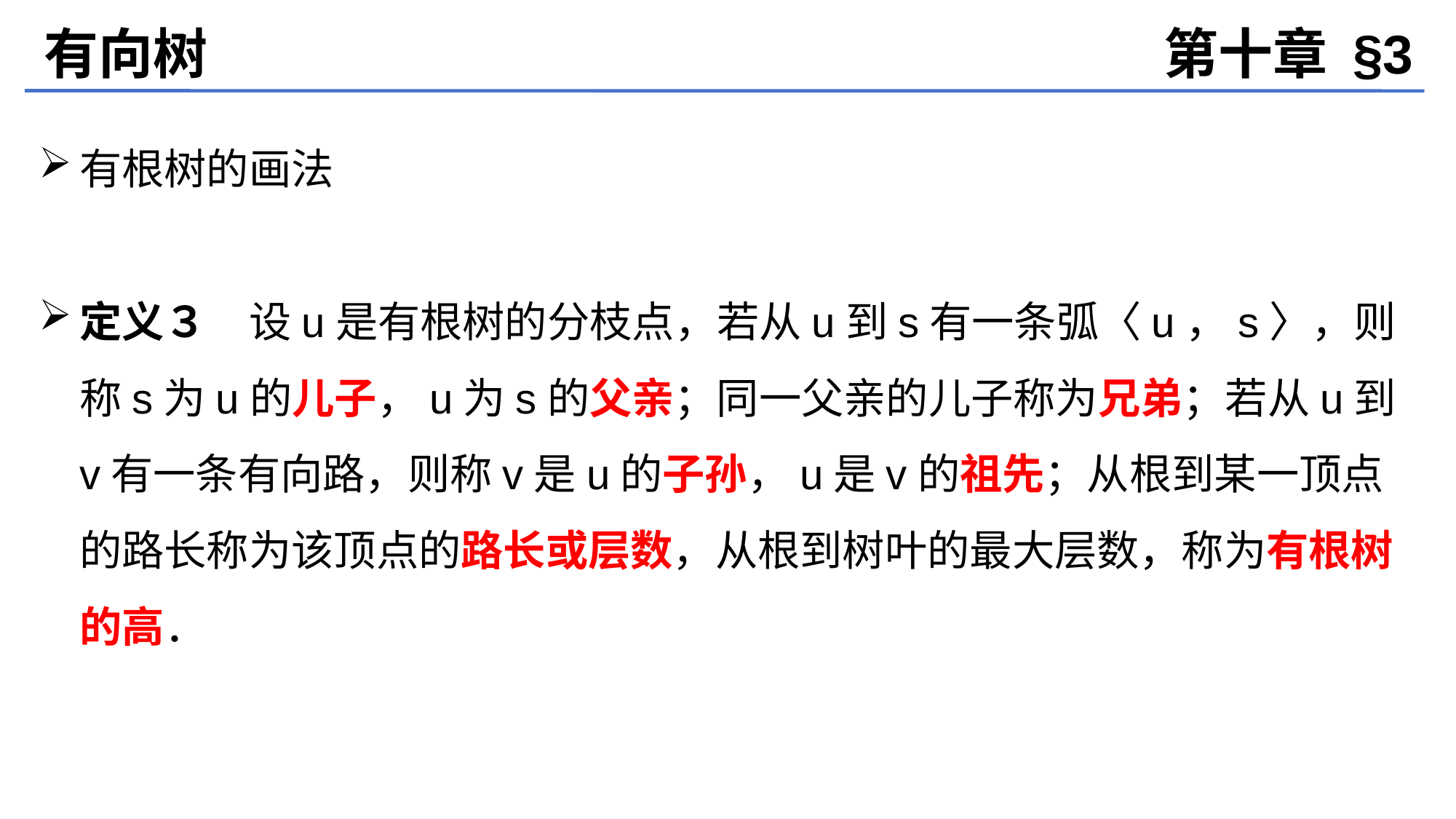

有向树
第十章 §3
有根树的画法

定义３　设u是有根树的分枝点，若从u到s有一条弧〈u，s〉，则称s为u的儿子，u为s的父亲；同一父亲的儿子称为兄弟；若从u到v有一条有向路，则称v是u的子孙，u是v的祖先；从根到某一顶点的路长称为该顶点的路长或层数，从根到树叶的最大层数，称为有根树的高．